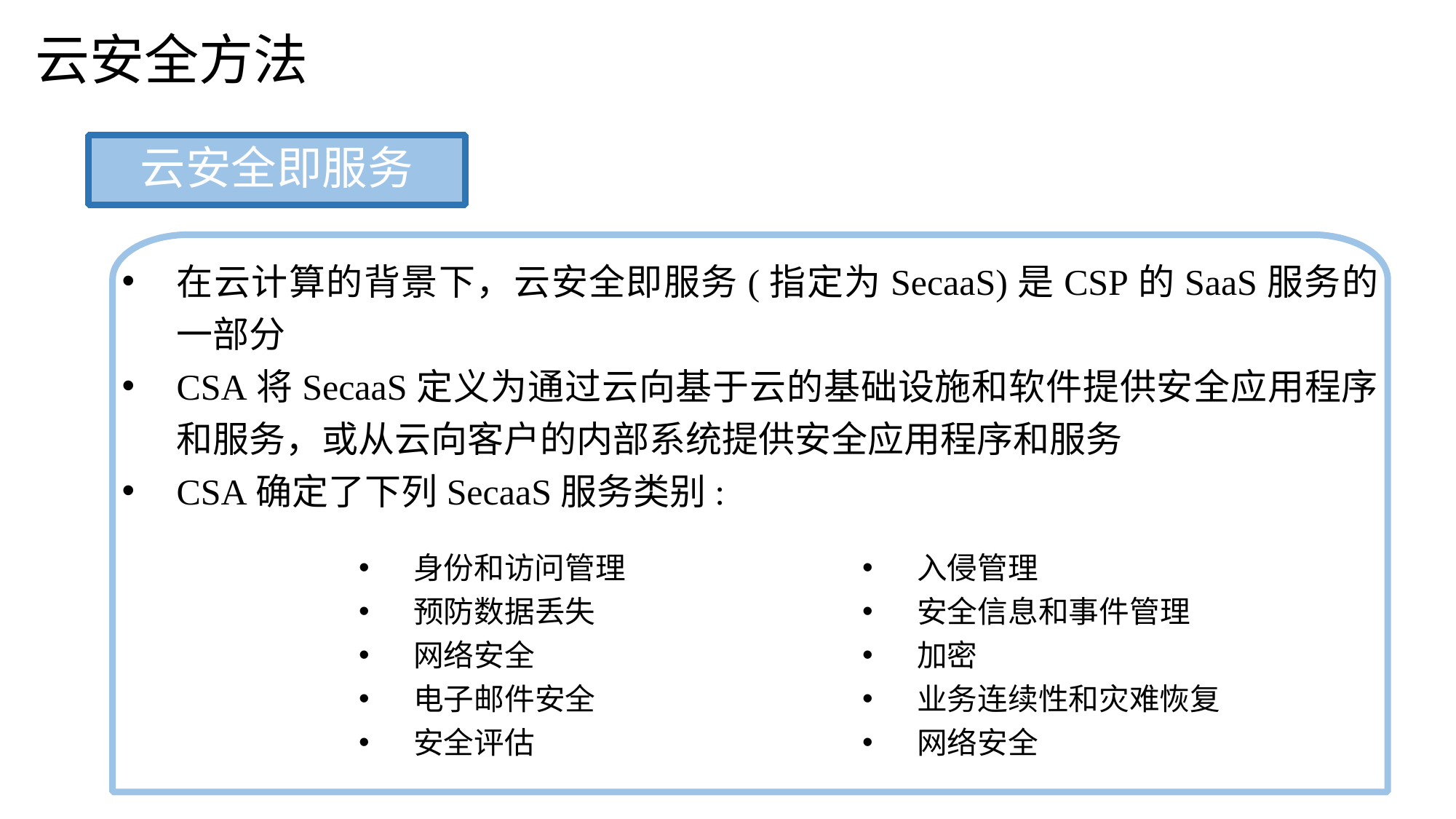

云安全方法

云安全即服务
在云计算的背景下，云安全即服务(指定为SecaaS)是CSP的SaaS服务的一部分
CSA将SecaaS定义为通过云向基于云的基础设施和软件提供安全应用程序和服务，或从云向客户的内部系统提供安全应用程序和服务
CSA确定了下列SecaaS服务类别:

身份和访问管理
预防数据丢失
网络安全
电子邮件安全
安全评估
入侵管理
安全信息和事件管理
加密
业务连续性和灾难恢复
网络安全